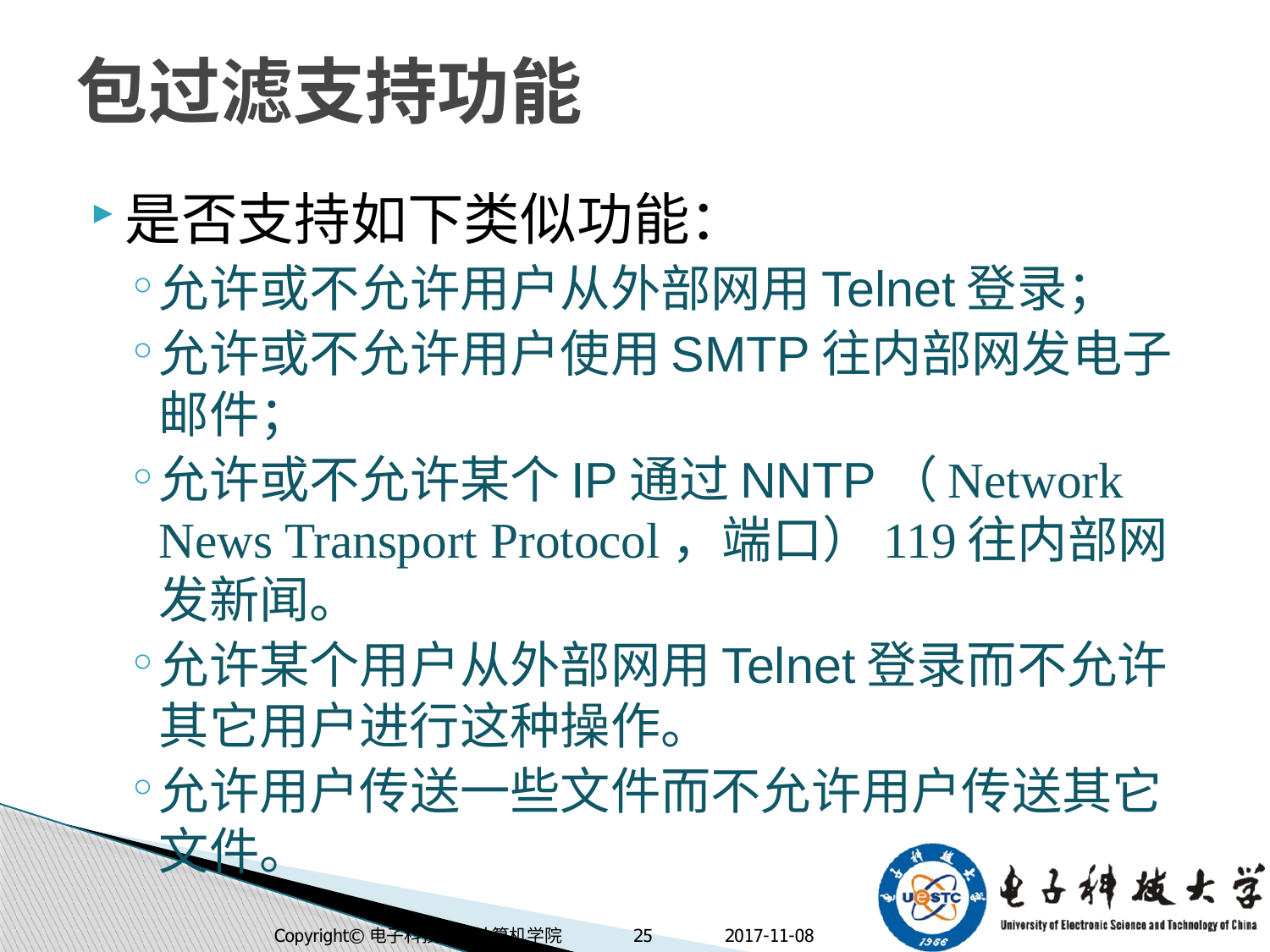

# 包过滤支持功能
是否支持如下类似功能：
允许或不允许用户从外部网用Telnet登录；
允许或不允许用户使用SMTP往内部网发电子邮件；
允许或不允许某个IP通过NNTP（Network News Transport Protocol，端口）119往内部网发新闻。
允许某个用户从外部网用Telnet登录而不允许其它用户进行这种操作。
允许用户传送一些文件而不允许用户传送其它文件。
Copyright©电子科技大学计算机学院
25
2017-11-08